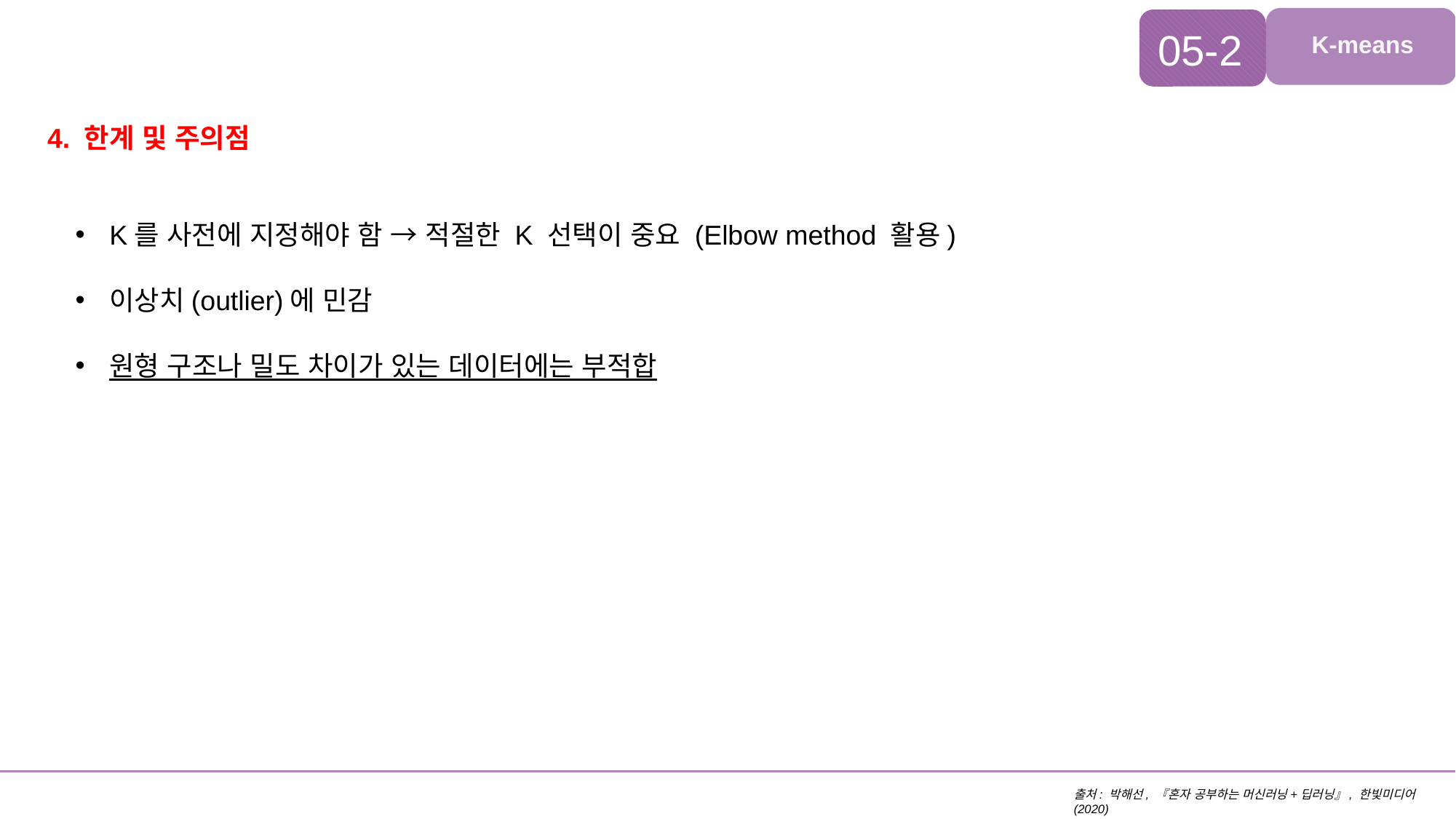

05-2
K-means
4. 한계 및 주의점
K를 사전에 지정해야 함 → 적절한 K 선택이 중요 (Elbow method 활용)
이상치(outlier)에 민감
원형 구조나 밀도 차이가 있는 데이터에는 부적합
출처: 박해선, 『혼자 공부하는 머신러닝+딥러닝』, 한빛미디어(2020)